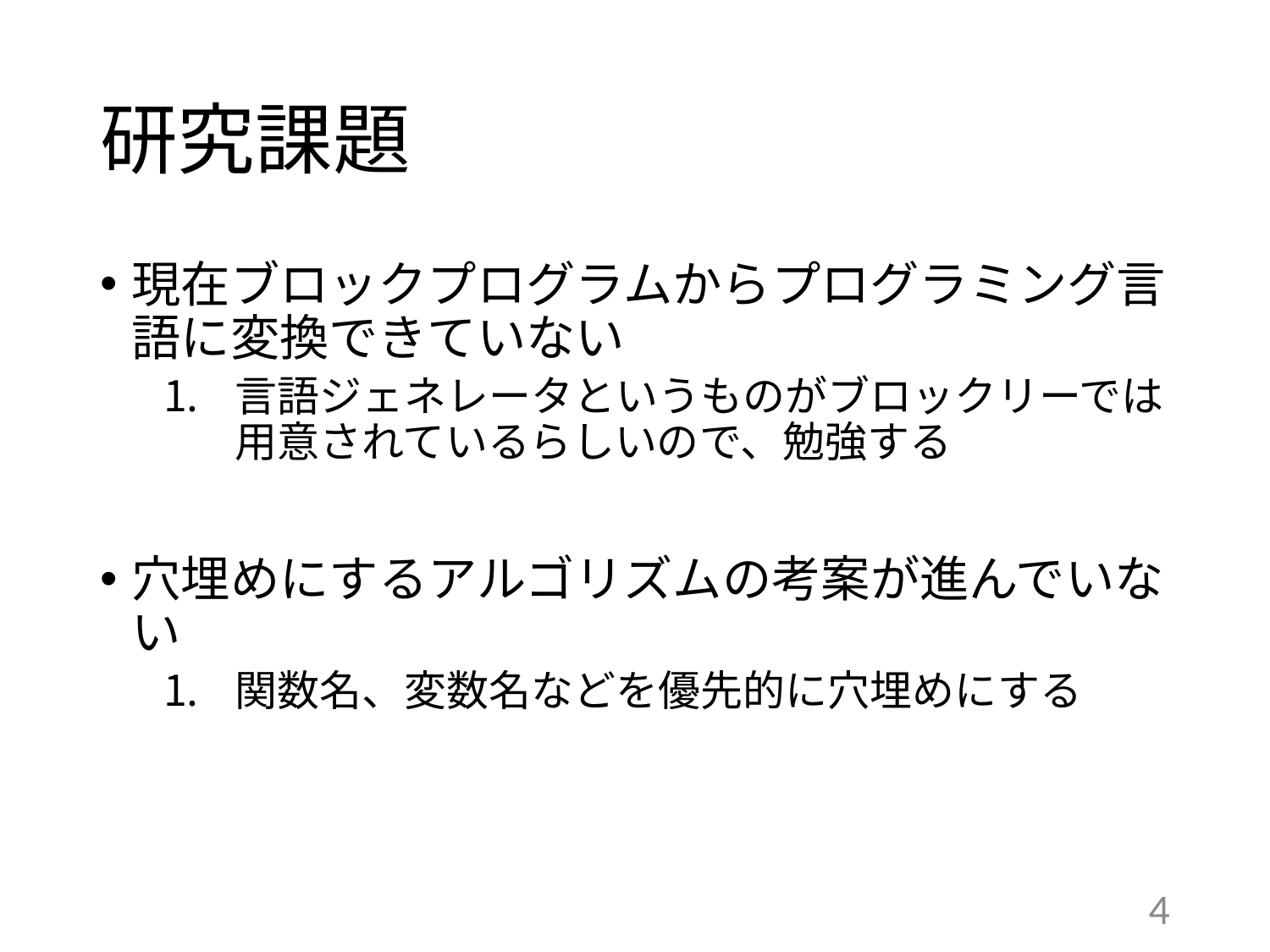

# 研究課題
現在ブロックプログラムからプログラミング言語に変換できていない
言語ジェネレータというものがブロックリーでは用意されているらしいので、勉強する

穴埋めにするアルゴリズムの考案が進んでいない
関数名、変数名などを優先的に穴埋めにする

4